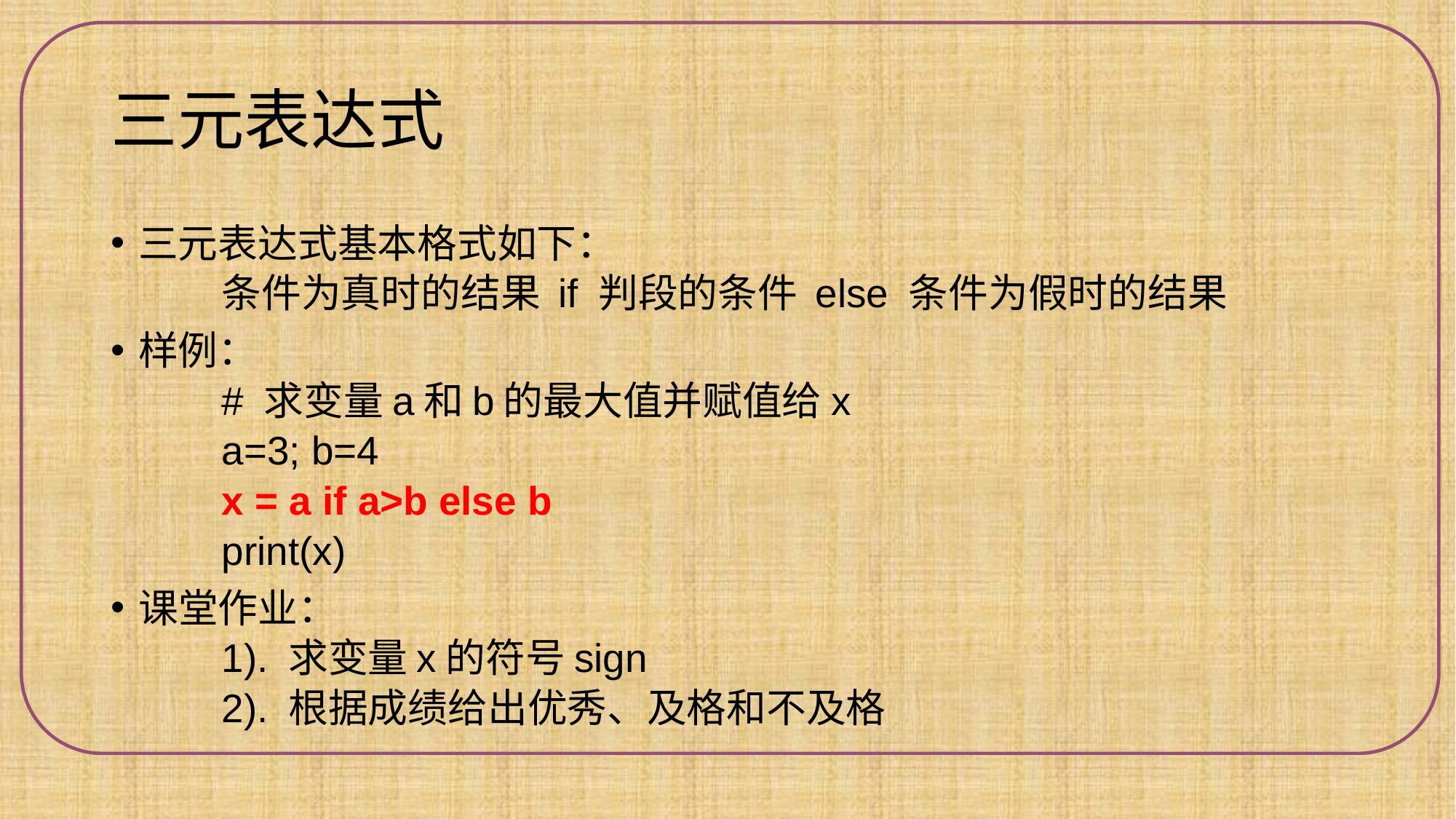

# 三元表达式
三元表达式基本格式如下：
条件为真时的结果 if 判段的条件 else 条件为假时的结果
样例：
# 求变量a和b的最大值并赋值给x
a=3; b=4
x = a if a>b else b
print(x)
课堂作业：
1). 求变量x的符号sign
2). 根据成绩给出优秀、及格和不及格